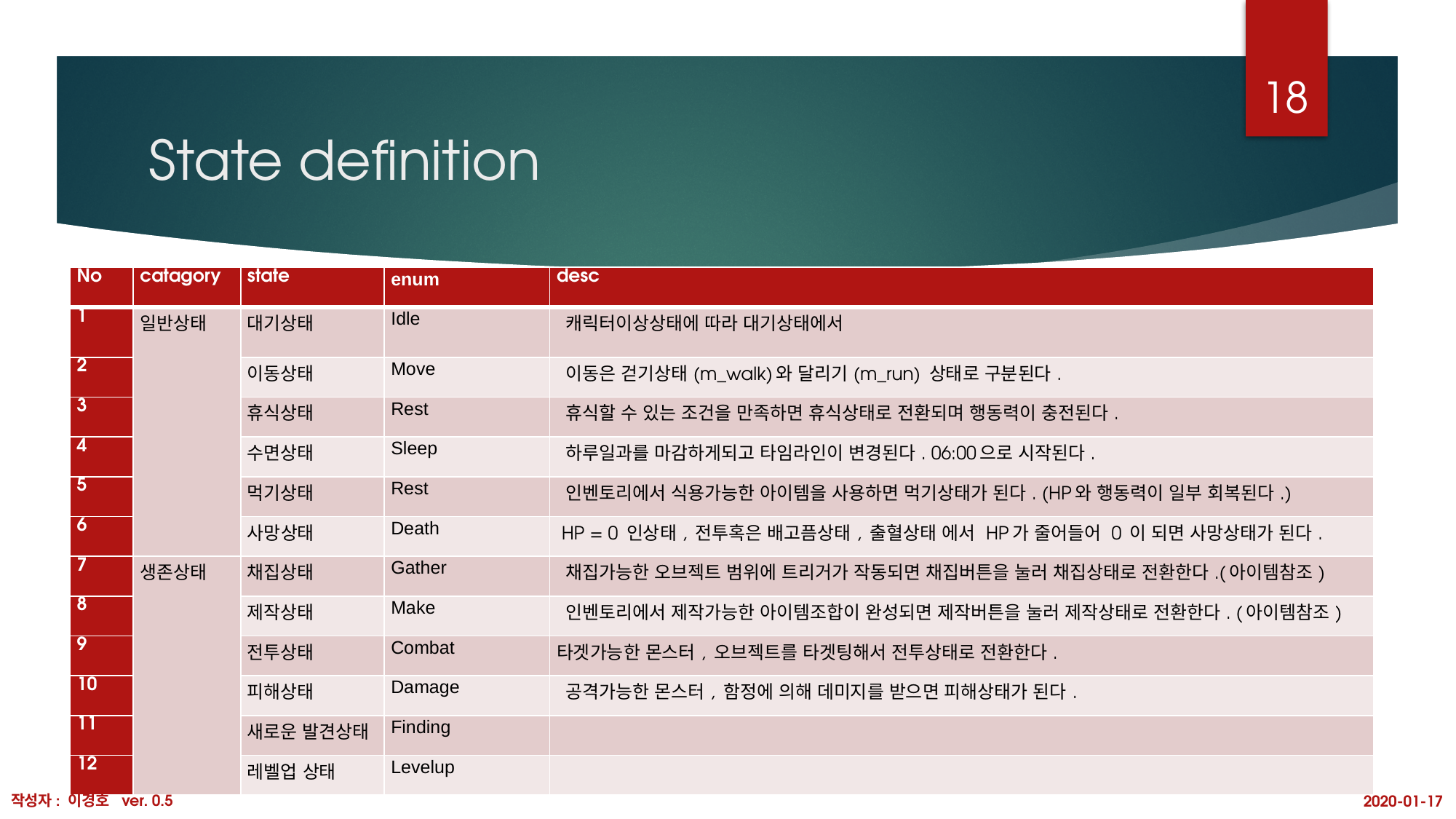

18
# State definition
| No | catagory | state | enum | desc |
| --- | --- | --- | --- | --- |
| 1 | 일반상태 | 대기상태 | Idle | 캐릭터이상상태에 따라 대기상태에서 |
| 2 |  | 이동상태 | Move | 이동은 걷기상태(m\_walk)와 달리기(m\_run) 상태로 구분된다. |
| 3 |  | 휴식상태 | Rest | 휴식할 수 있는 조건을 만족하면 휴식상태로 전환되며 행동력이 충전된다. |
| 4 |  | 수면상태 | Sleep | 하루일과를 마감하게되고 타임라인이 변경된다. 06:00으로 시작된다. |
| 5 |  | 먹기상태 | Rest | 인벤토리에서 식용가능한 아이템을 사용하면 먹기상태가 된다. (HP와 행동력이 일부 회복된다.) |
| 6 |  | 사망상태 | Death | HP = 0 인상태, 전투혹은 배고픔상태, 출혈상태 에서 HP가 줄어들어 0 이 되면 사망상태가 된다. |
| 7 | 생존상태 | 채집상태 | Gather | 채집가능한 오브젝트 범위에 트리거가 작동되면 채집버튼을 눌러 채집상태로 전환한다.(아이템참조) |
| 8 |  | 제작상태 | Make | 인벤토리에서 제작가능한 아이템조합이 완성되면 제작버튼을 눌러 제작상태로 전환한다. (아이템참조) |
| 9 |  | 전투상태 | Combat | 타겟가능한 몬스터, 오브젝트를 타겟팅해서 전투상태로 전환한다. |
| 10 |  | 피해상태 | Damage | 공격가능한 몬스터, 함정에 의해 데미지를 받으면 피해상태가 된다. |
| 11 |  | 새로운 발견상태 | Finding |  |
| 12 |  | 레벨업 상태 | Levelup |  |
작성자: 이경호  ver. 0.5
2020-01-17